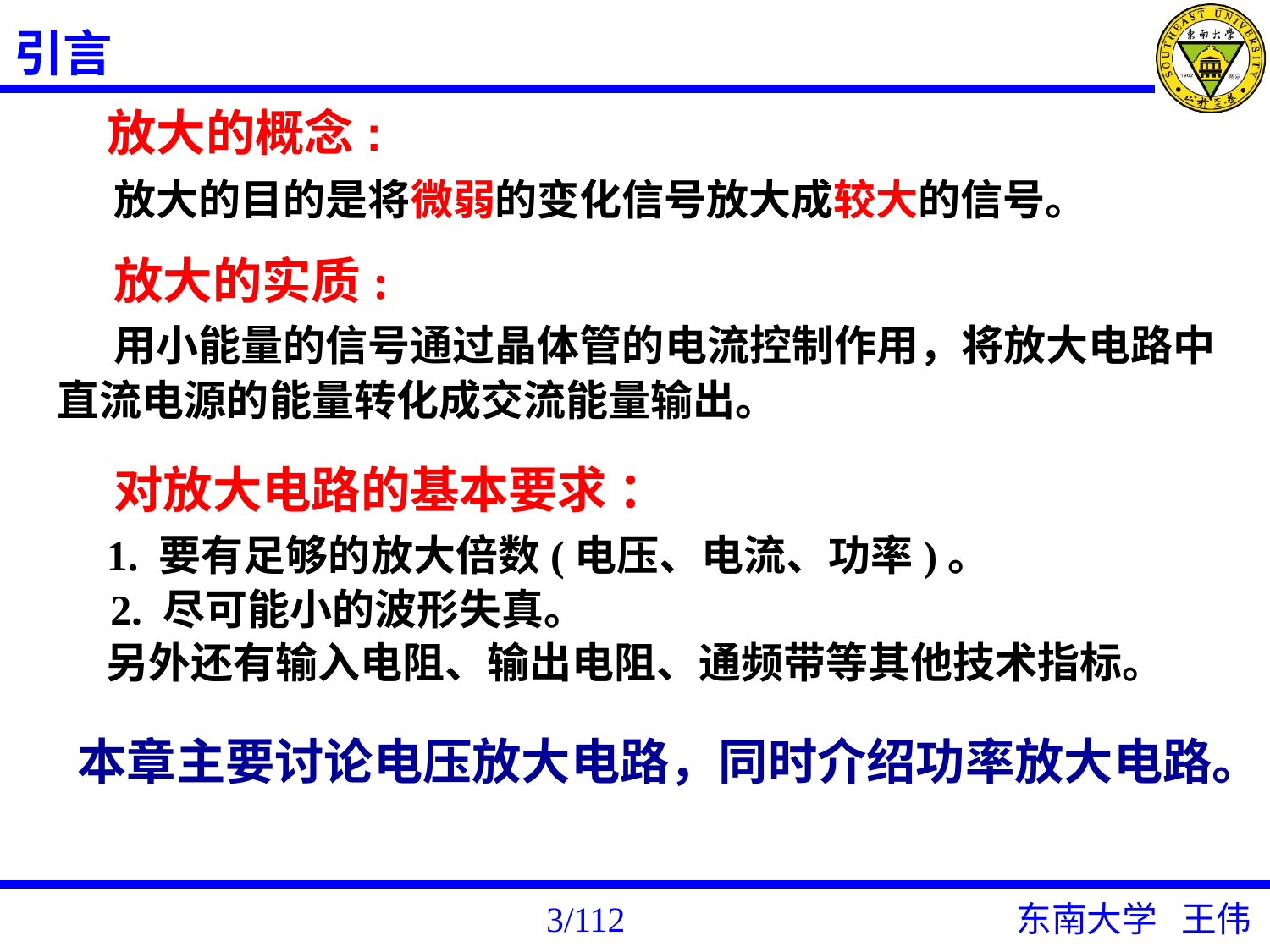

引言
放大的概念:
    放大的目的是将微弱的变化信号放大成较大的信号。
    放大的实质:
    用小能量的信号通过晶体管的电流控制作用，将放大电路中直流电源的能量转化成交流能量输出。
    对放大电路的基本要求 ：
    1. 要有足够的放大倍数(电压、电流、功率)。
     2. 尽可能小的波形失真。
    另外还有输入电阻、输出电阻、通频带等其他技术指标。
本章主要讨论电压放大电路，同时介绍功率放大电路。